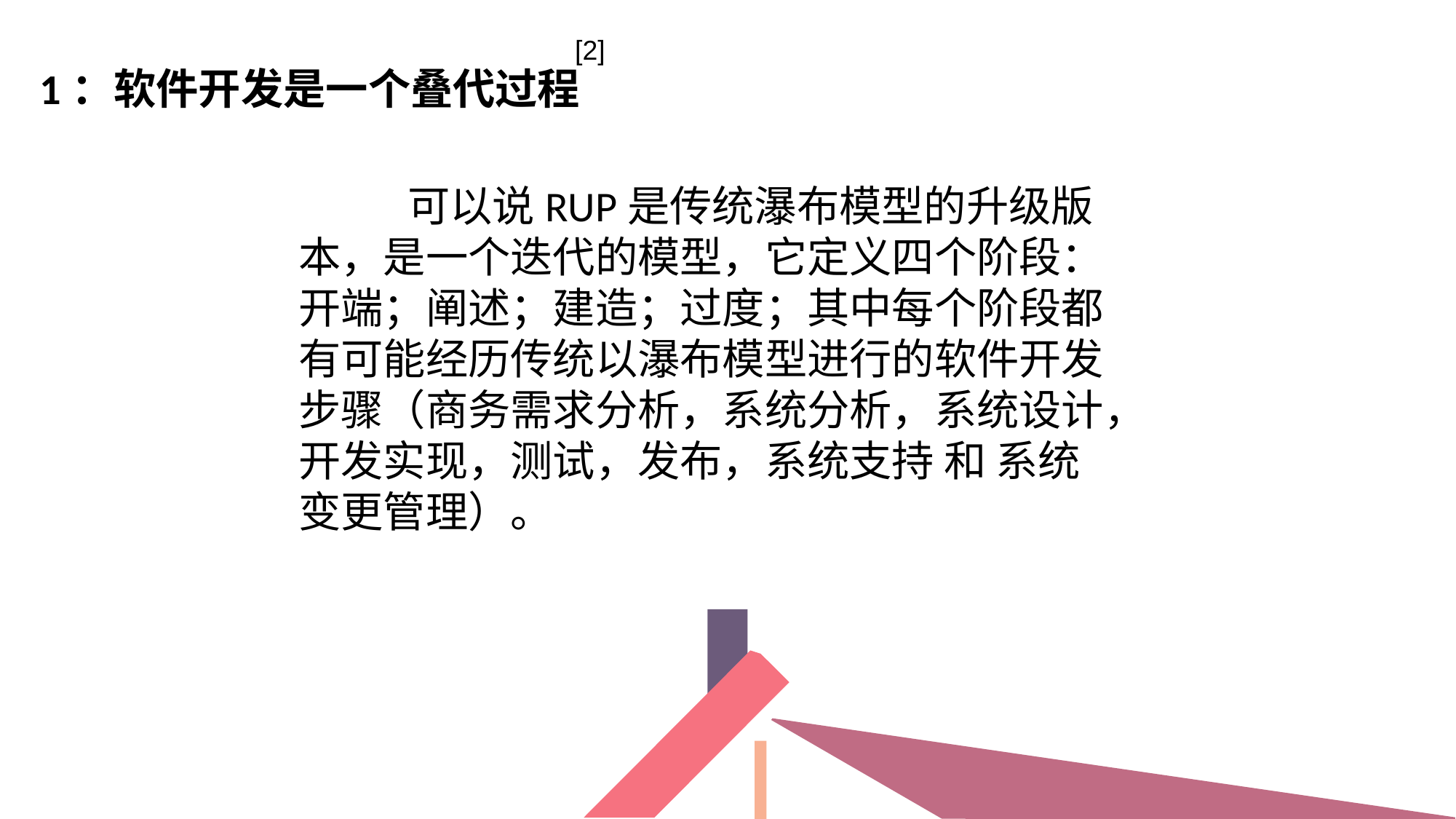

[2]
1：软件开发是一个叠代过程
	可以说RUP是传统瀑布模型的升级版本，是一个迭代的模型，它定义四个阶段：开端；阐述；建造；过度；其中每个阶段都有可能经历传统以瀑布模型进行的软件开发步骤（商务需求分析，系统分析，系统设计，开发实现，测试，发布，系统支持 和 系统变更管理）。